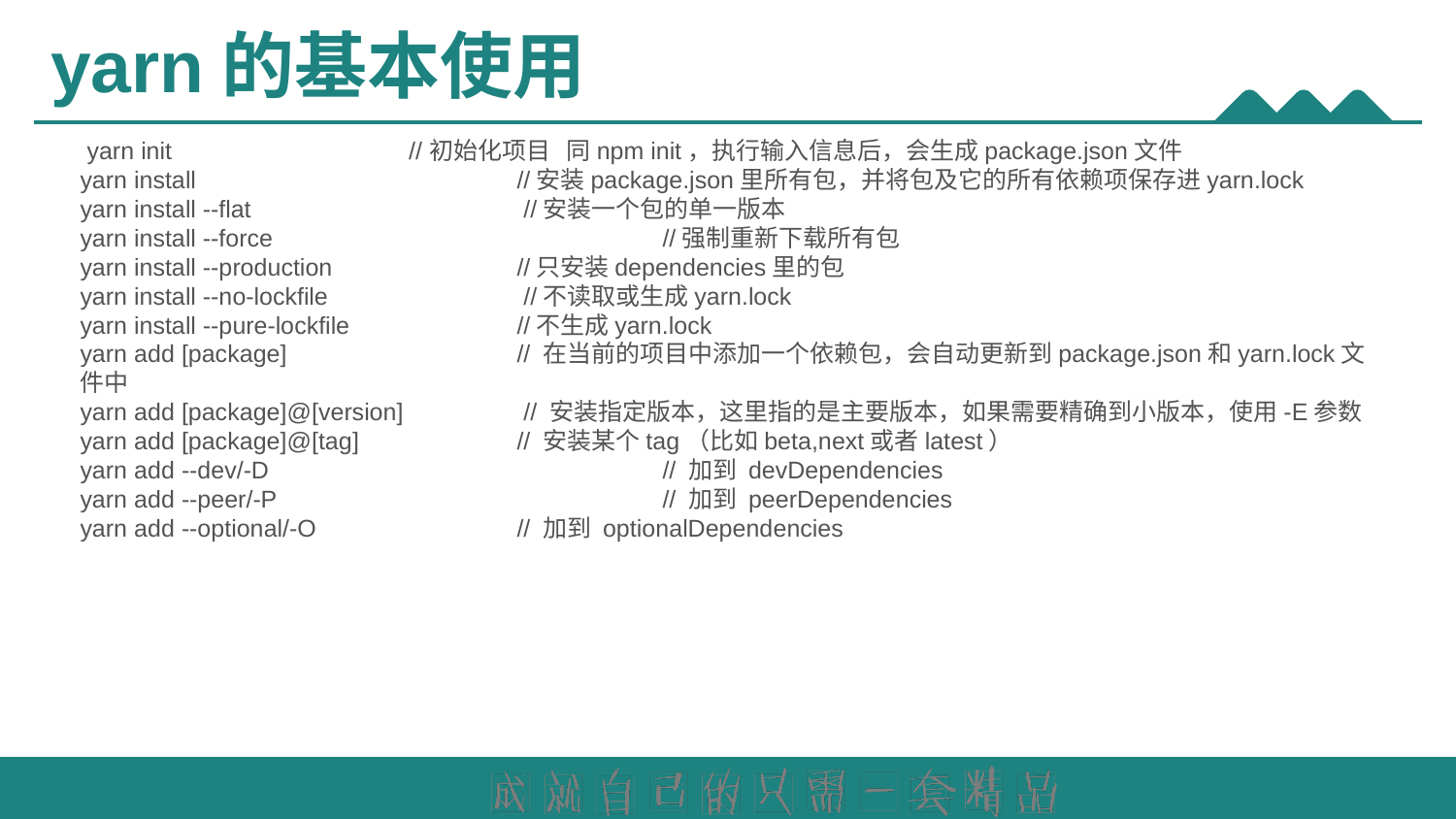

# yarn的基本使用
 yarn init                                   //初始化项目   同npm init，执行输入信息后，会生成package.json文件
yarn install                   		//安装package.json里所有包，并将包及它的所有依赖项保存进yarn.lock
yarn install --flat       		 //安装一个包的单一版本
yarn install --force		 	//强制重新下载所有包
yarn install --production 		//只安装dependencies里的包
yarn install --no-lockfile		 //不读取或生成yarn.lock
yarn install --pure-lockfile 		//不生成yarn.lock
yarn add [package] 		// 在当前的项目中添加一个依赖包，会自动更新到package.json和yarn.lock文件中
yarn add [package]@[version]	 // 安装指定版本，这里指的是主要版本，如果需要精确到小版本，使用-E参数
yarn add [package]@[tag] 		// 安装某个tag（比如beta,next或者latest）
yarn add --dev/-D 			// 加到 devDependencies
yarn add --peer/-P		 	// 加到 peerDependencies
yarn add --optional/-O 		// 加到 optionalDependencies